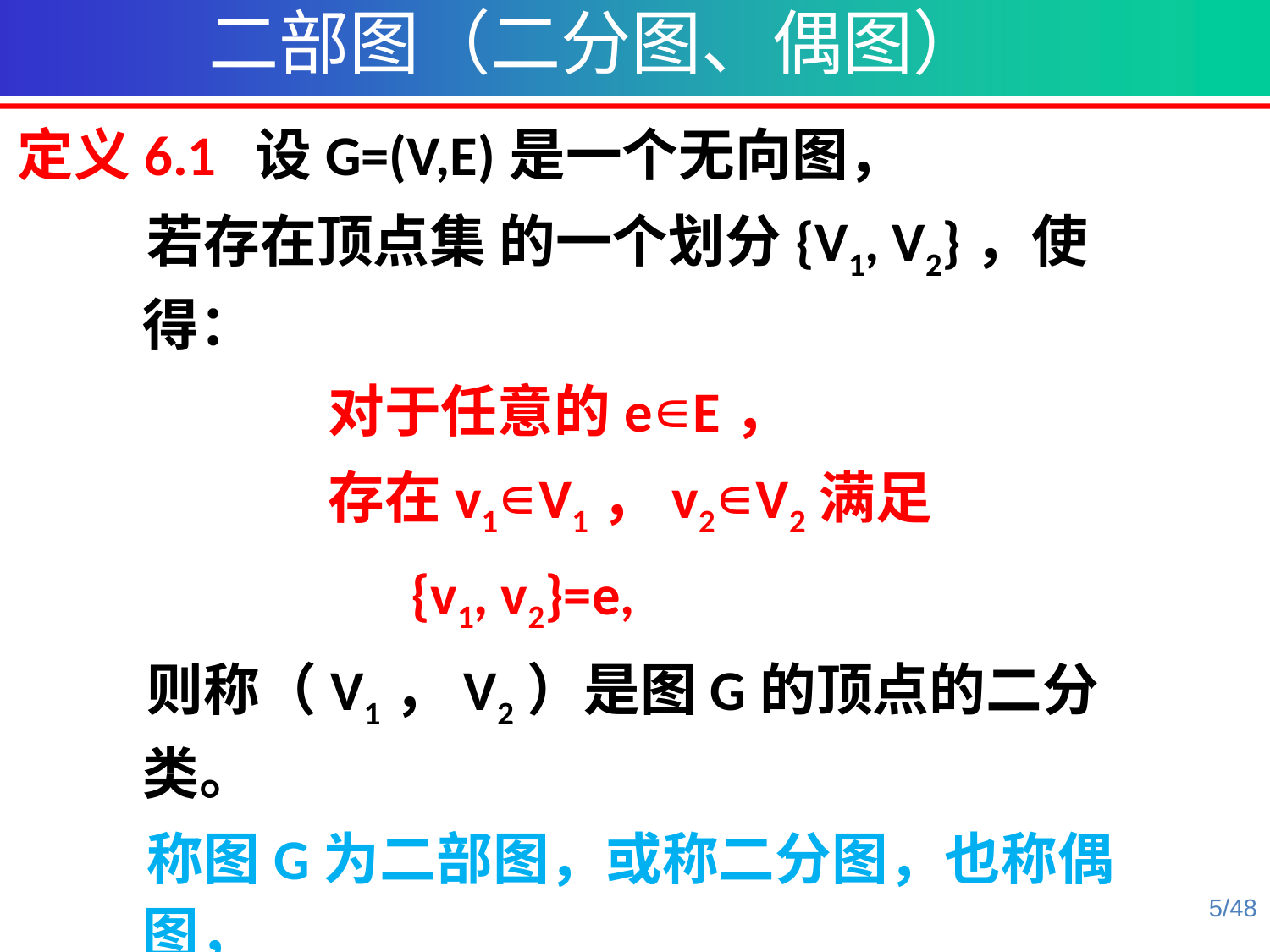

二部图（二分图、偶图）
定义6.1  设G=(V,E)是一个无向图，
         若存在顶点集 的一个划分{V1, V2}，使得：
                       对于任意的e∊E，
                       存在v1∊V1，v2∊V2满足
                               {v1, v2}=e,
         则称（V1，V2）是图G的顶点的二分类。
         称图G为二部图，或称二分图，也称偶图，
         又称G为具有二分类（V1，V2）的偶图，
        记为(V1,V2,E).  称V1和V2为互补顶点子集。
5/48